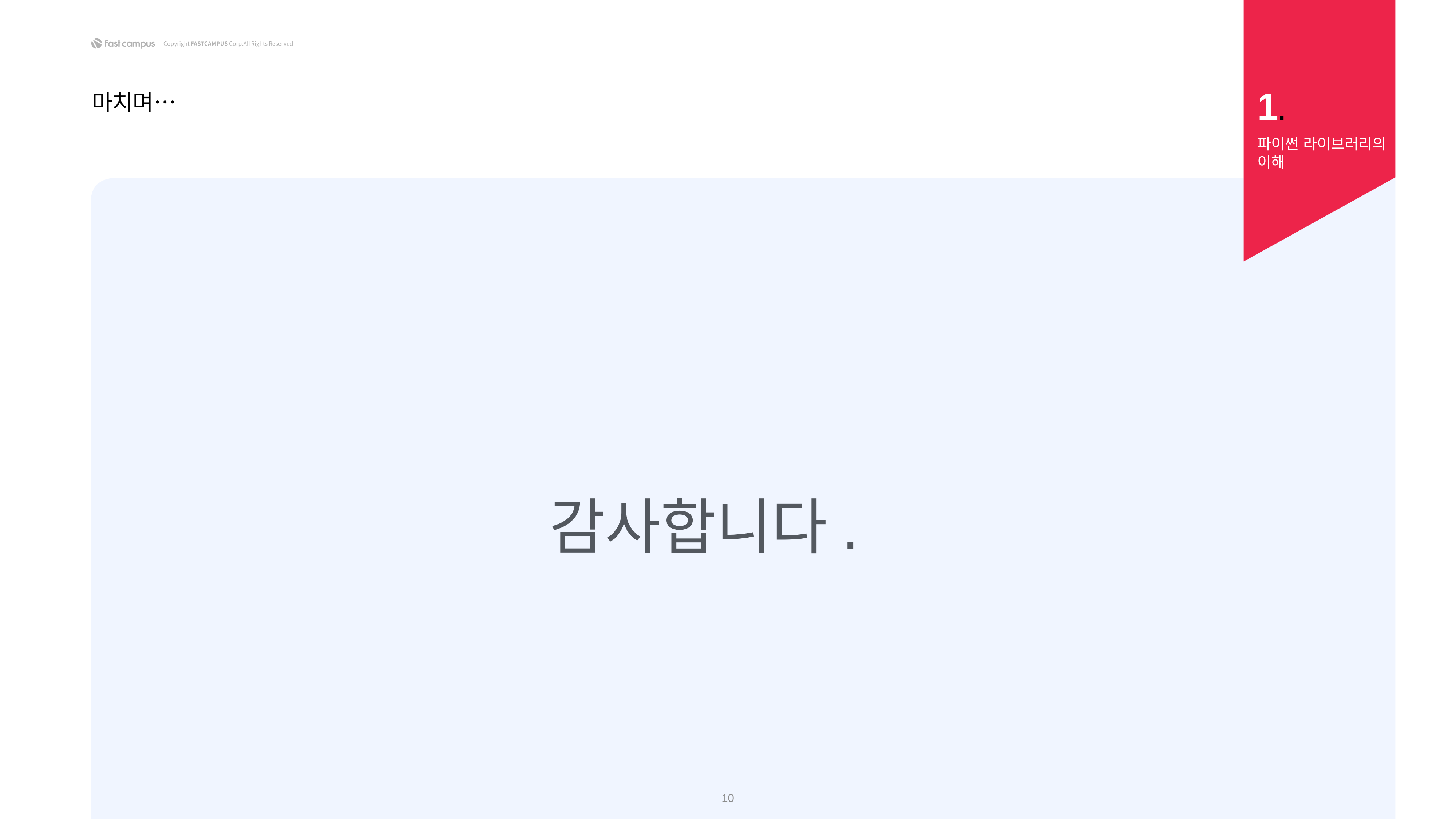

1.
마치며…
파이썬 라이브러리의 이해
감사합니다.
10